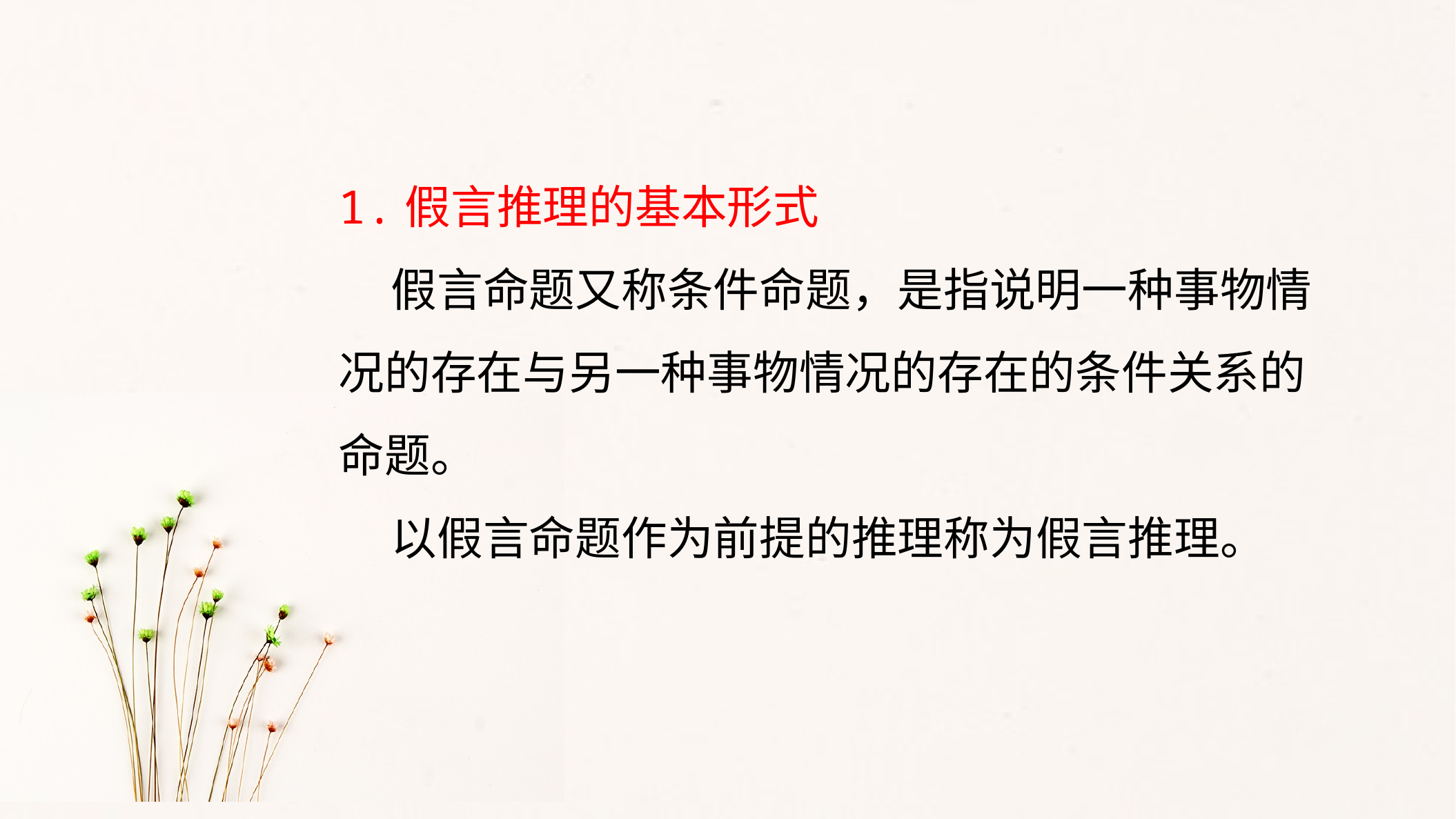

1.假言推理的基本形式
    假言命题又称条件命题，是指说明一种事物情况的存在与另一种事物情况的存在的条件关系的命题。
    以假言命题作为前提的推理称为假言推理。